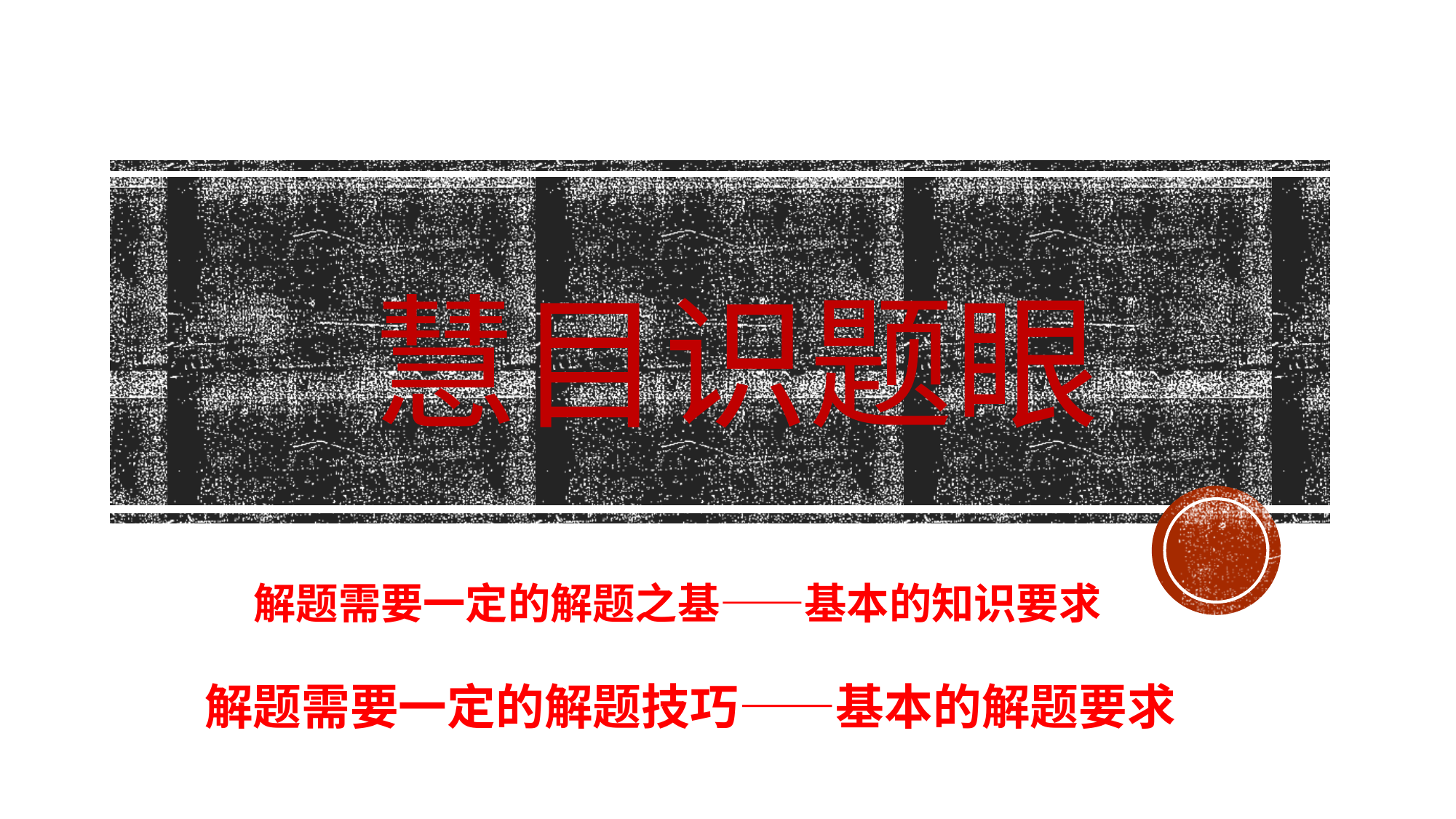

慧目识题眼

解题需要一定的解题之基——基本的知识要求
解题需要一定的解题技巧——基本的解题要求